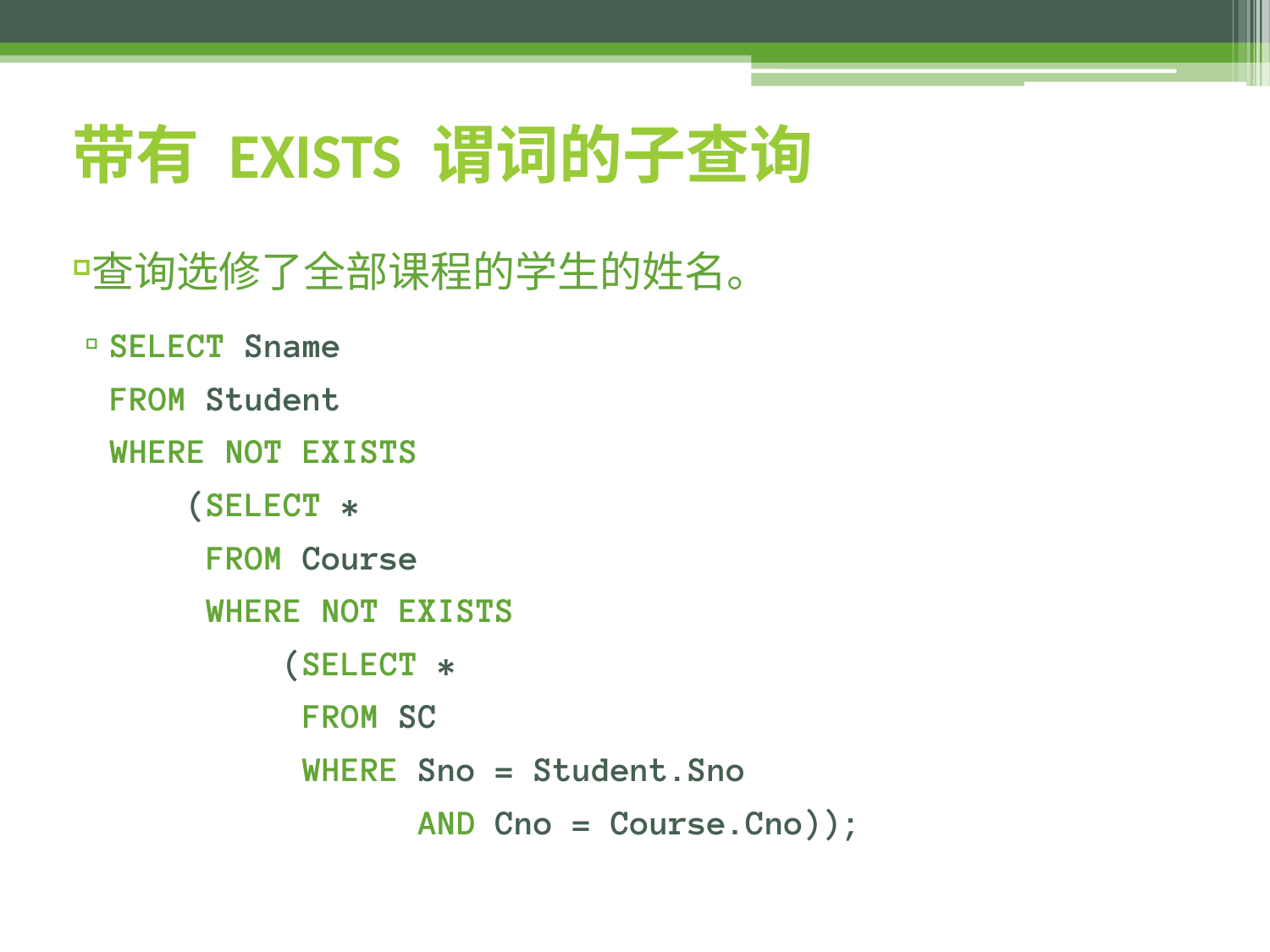

# 带有 EXISTS 谓词的子查询
查询选修了全部课程的学生的姓名。
SELECT Sname
FROM Student
WHERE NOT EXISTS
    (SELECT *
     FROM Course
     WHERE NOT EXISTS
         (SELECT *
          FROM SC
          WHERE Sno = Student.Sno
                AND Cno = Course.Cno));